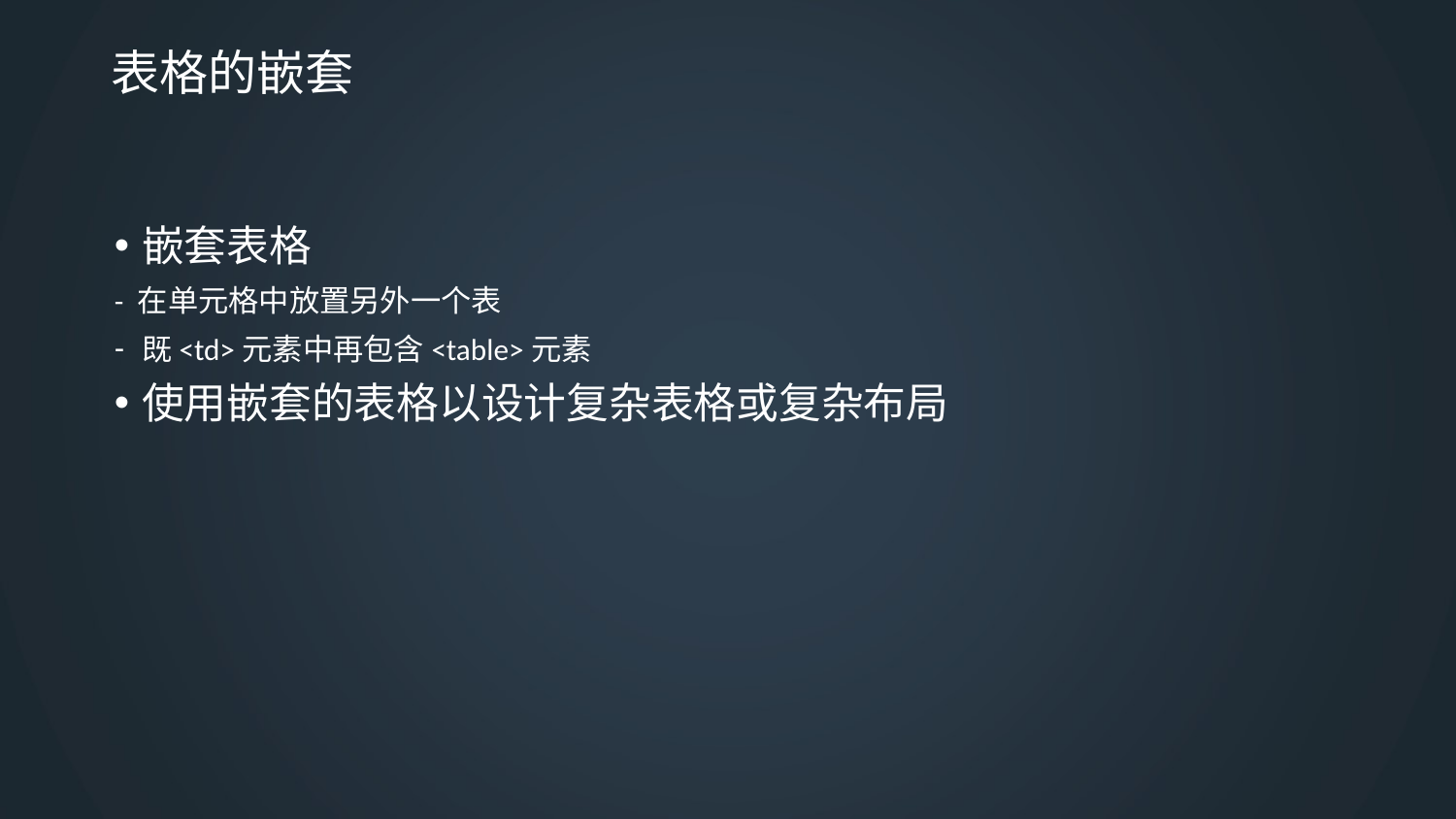

# 表格的嵌套
嵌套表格
- 在单元格中放置另外一个表
既<td>元素中再包含<table>元素
使用嵌套的表格以设计复杂表格或复杂布局